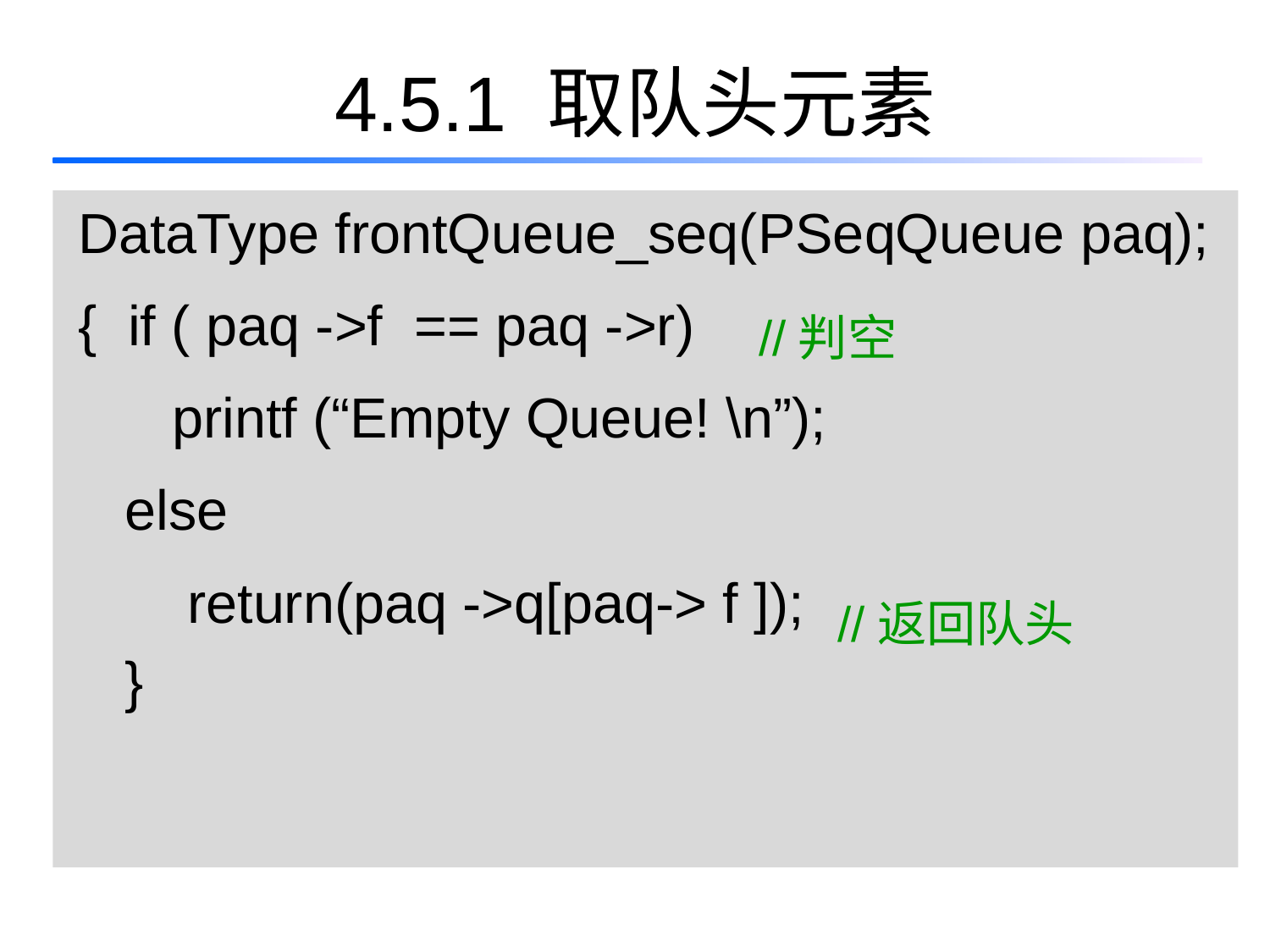

# 4.5.1 取队头元素

DataType frontQueue_seq(PSeqQueue paq);
{  if ( paq ->f  == paq ->r)
      printf (“Empty Queue! \n”);
   else
       return(paq ->q[paq-> f ]);
   }
//判空
//返回队头